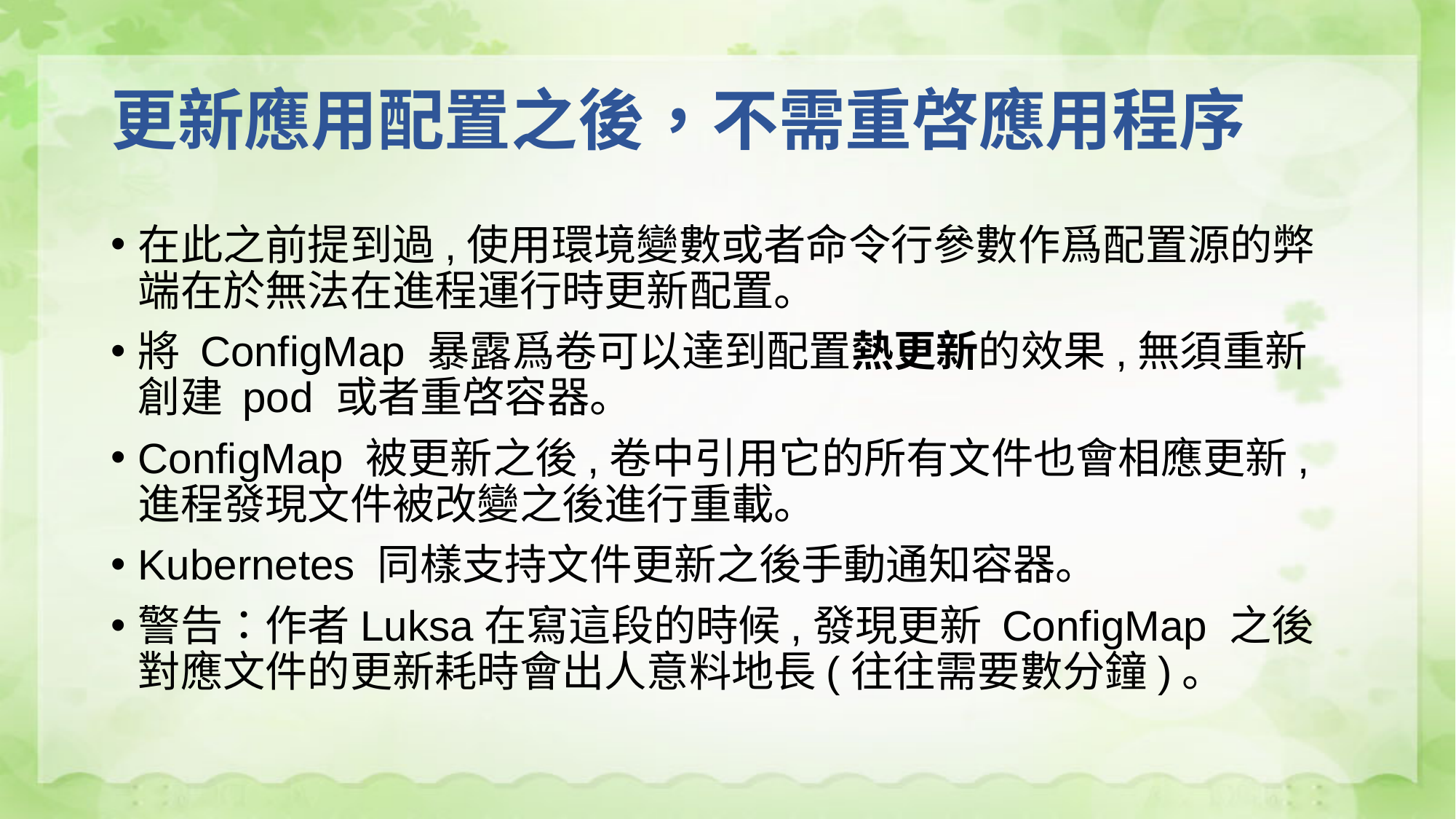

# 更新應用配置之後，不需重啓應用程序
在此之前提到過,使用環境變數或者命令行參數作爲配置源的弊端在於無法在進程運行時更新配置。
將 ConfigMap 暴露爲卷可以達到配置熱更新的效果,無須重新創建 pod 或者重啓容器。
ConfigMap 被更新之後,卷中引用它的所有文件也會相應更新,進程發現文件被改變之後進行重載。
Kubernetes 同樣支持文件更新之後手動通知容器。
警告：作者Luksa在寫這段的時候,發現更新 ConfigMap 之後對應文件的更新耗時會出人意料地長(往往需要數分鐘)。